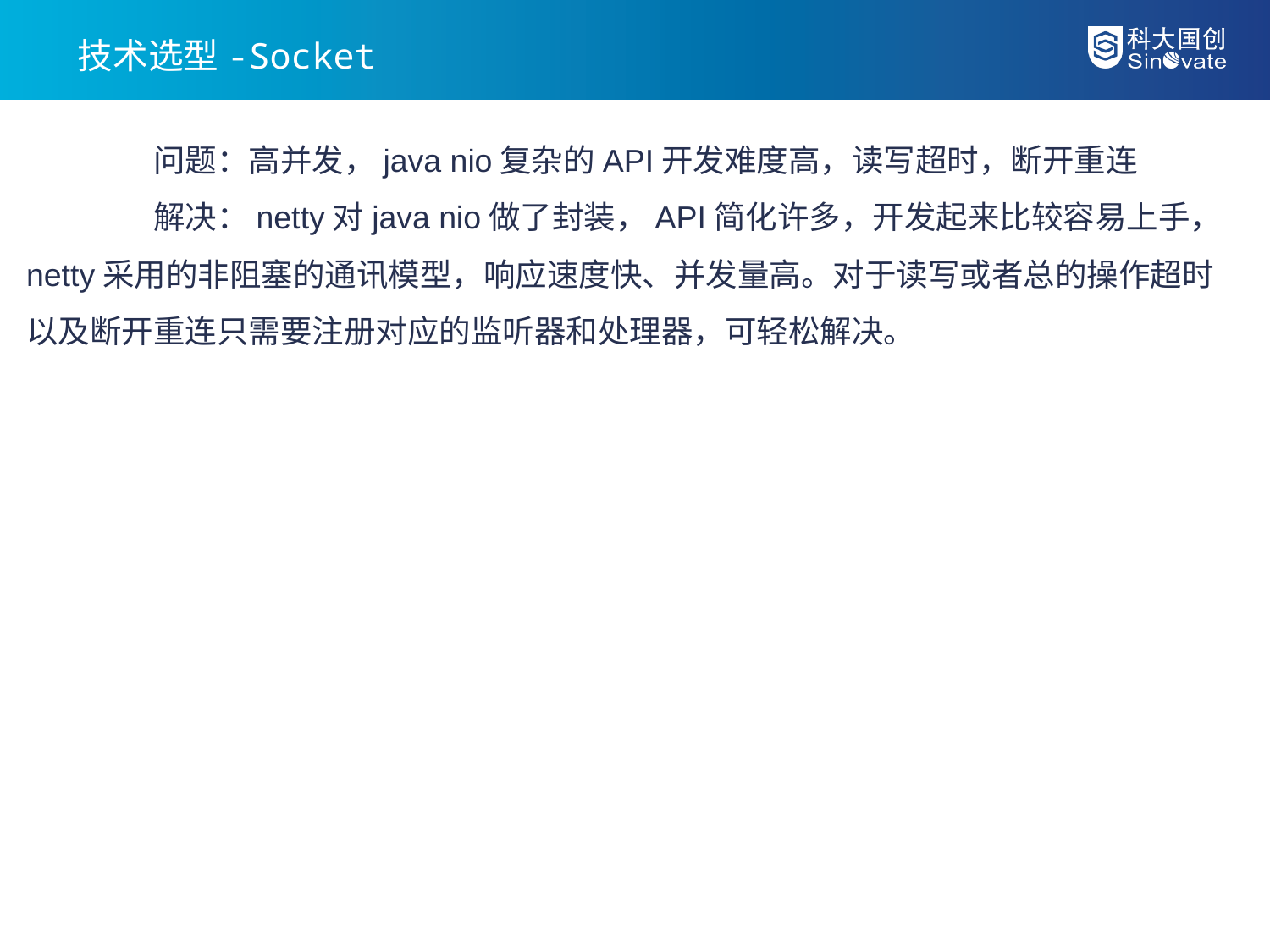

技术选型-Socket
	问题：高并发，java nio复杂的API开发难度高，读写超时，断开重连
	解决：netty对java nio做了封装，API简化许多，开发起来比较容易上手，netty采用的非阻塞的通讯模型，响应速度快、并发量高。对于读写或者总的操作超时以及断开重连只需要注册对应的监听器和处理器，可轻松解决。